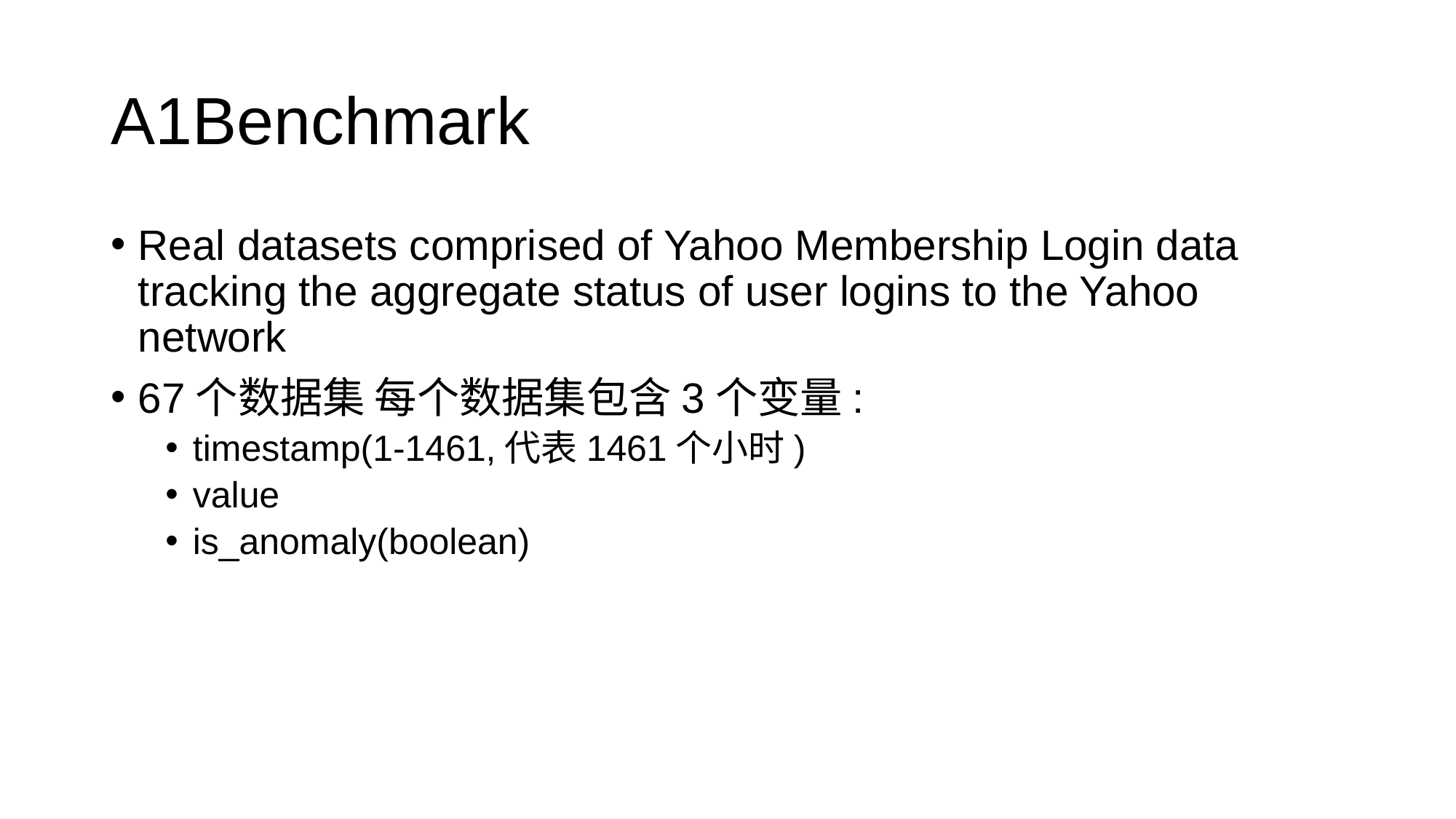

# A1Benchmark
Real datasets comprised of Yahoo Membership Login data tracking the aggregate status of user logins to the Yahoo network
67个数据集 每个数据集包含3个变量:
timestamp(1-1461,代表1461个小时)
value
is_anomaly(boolean)